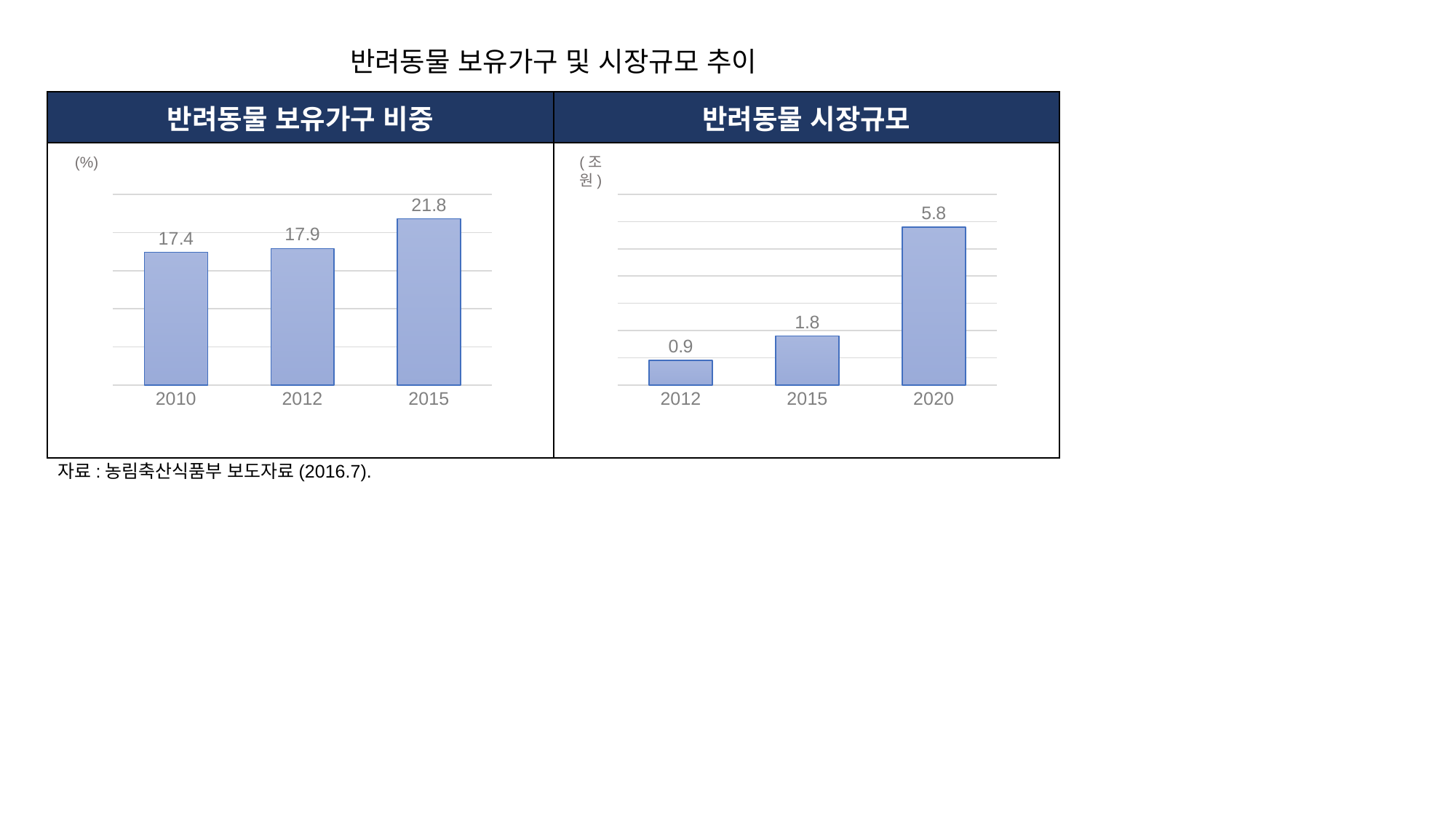

반려동물 보유가구 및 시장규모 추이
| 반려동물 보유가구 비중 | 반려동물 시장규모 |
| --- | --- |
|  |  |
(%)
(조원)

### Chart

| Category | 열1 |
|---|---|
| 2010 | 17.4 |
| 2012 | 17.9 |
| 2015 | 21.8 |

### Chart

| Category | 열1 |
|---|---|
| 2012 | 0.9 |
| 2015 | 1.8 |
| 2020 | 5.8 |
자료:농림축산식품부 보도자료(2016.7).